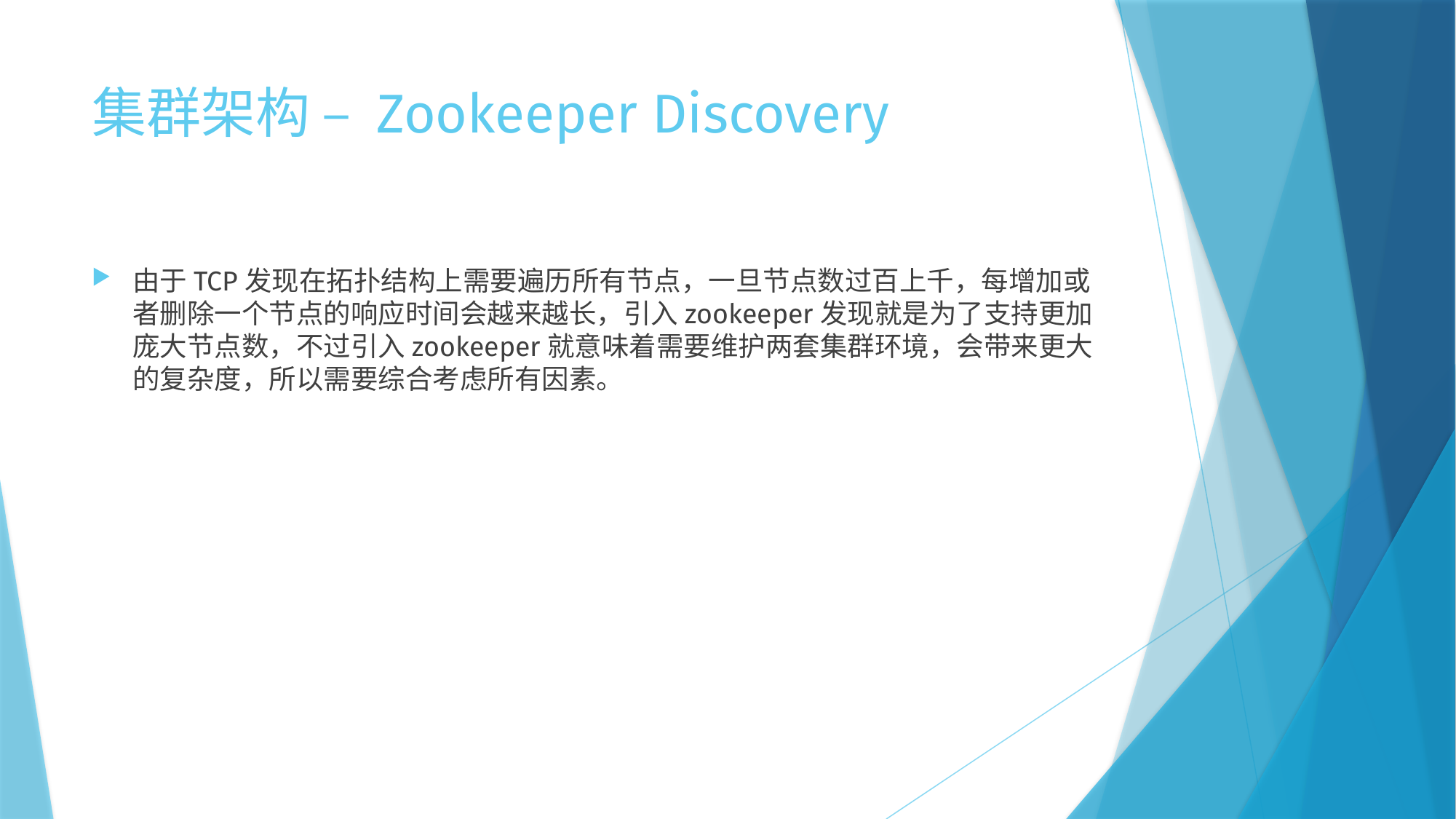

# 集群架构 – Zookeeper Discovery
由于TCP发现在拓扑结构上需要遍历所有节点，一旦节点数过百上千，每增加或者删除一个节点的响应时间会越来越长，引入zookeeper发现就是为了支持更加庞大节点数，不过引入zookeeper就意味着需要维护两套集群环境，会带来更大的复杂度，所以需要综合考虑所有因素。